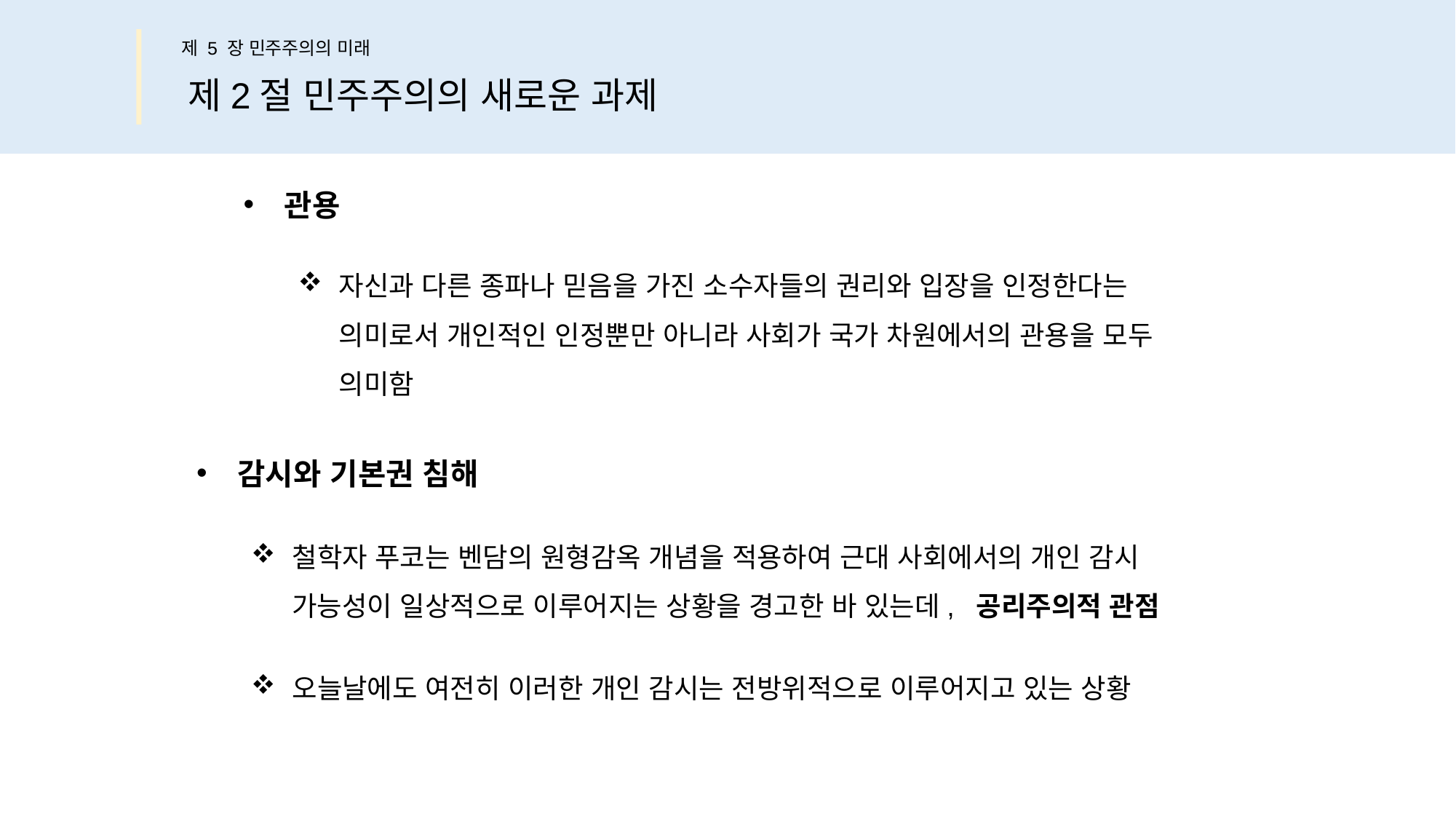

제 5 장 민주주의의 미래
제2절 민주주의의 새로운 과제
관용

자신과 다른 종파나 믿음을 가진 소수자들의 권리와 입장을 인정한다는
의미로서 개인적인 인정뿐만 아니라 사회가 국가 차원에서의 관용을 모두
의미함
감시와 기본권 침해

철학자 푸코는 벤담의 원형감옥 개념을 적용하여 근대 사회에서의 개인 감시
가능성이 일상적으로 이루어지는 상황을 경고한 바 있는데,  공리주의적 관점

오늘날에도 여전히 이러한 개인 감시는 전방위적으로 이루어지고 있는 상황